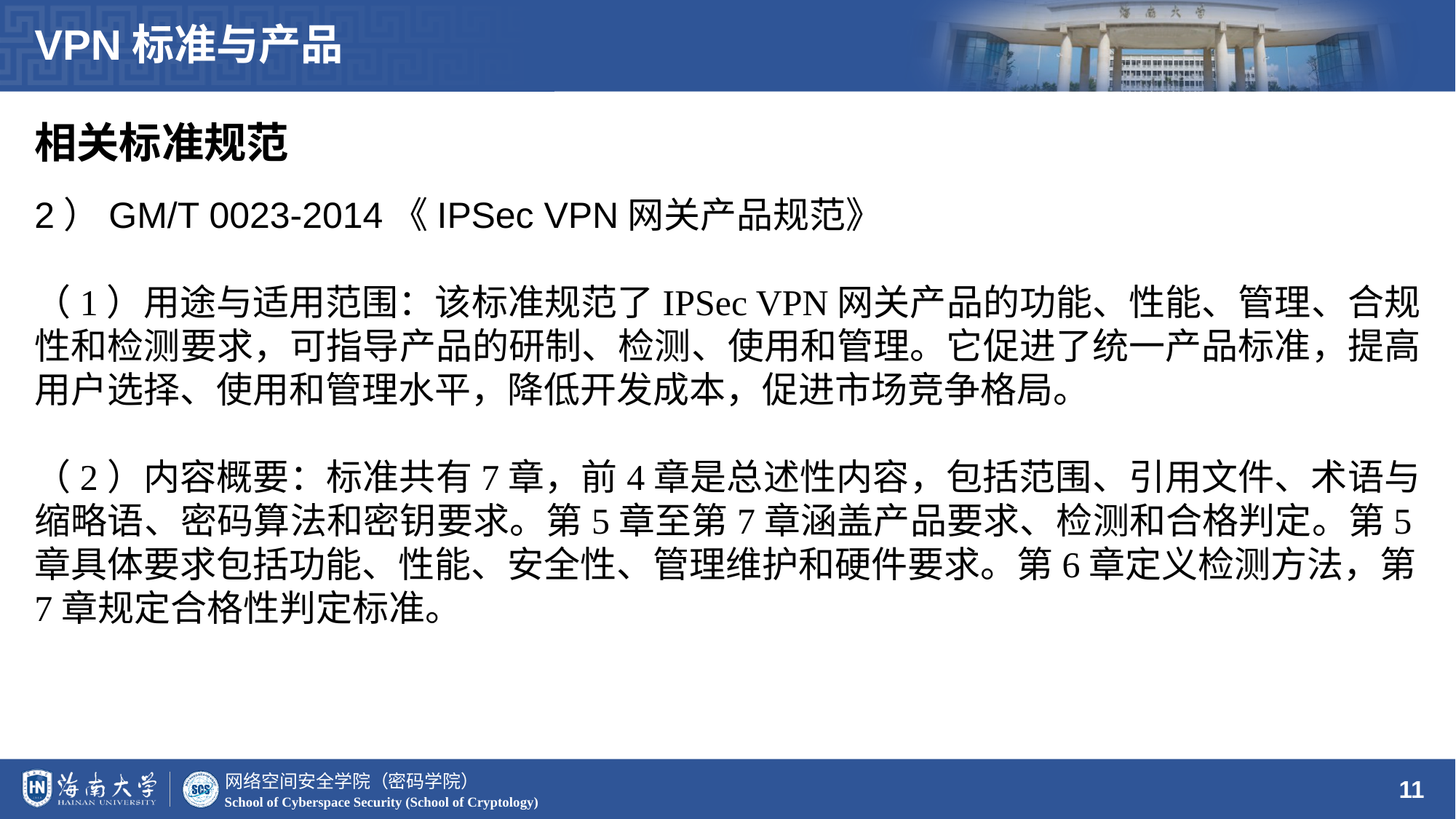

VPN标准与产品
相关标准规范
2）GM/T 0023-2014《IPSec VPN网关产品规范》

（1）用途与适用范围：该标准规范了IPSec VPN网关产品的功能、性能、管理、合规性和检测要求，可指导产品的研制、检测、使用和管理。它促进了统一产品标准，提高用户选择、使用和管理水平，降低开发成本，促进市场竞争格局。

（2）内容概要：标准共有7章，前4章是总述性内容，包括范围、引用文件、术语与缩略语、密码算法和密钥要求。第5章至第7章涵盖产品要求、检测和合格判定。第5章具体要求包括功能、性能、安全性、管理维护和硬件要求。第6章定义检测方法，第7章规定合格性判定标准。
11